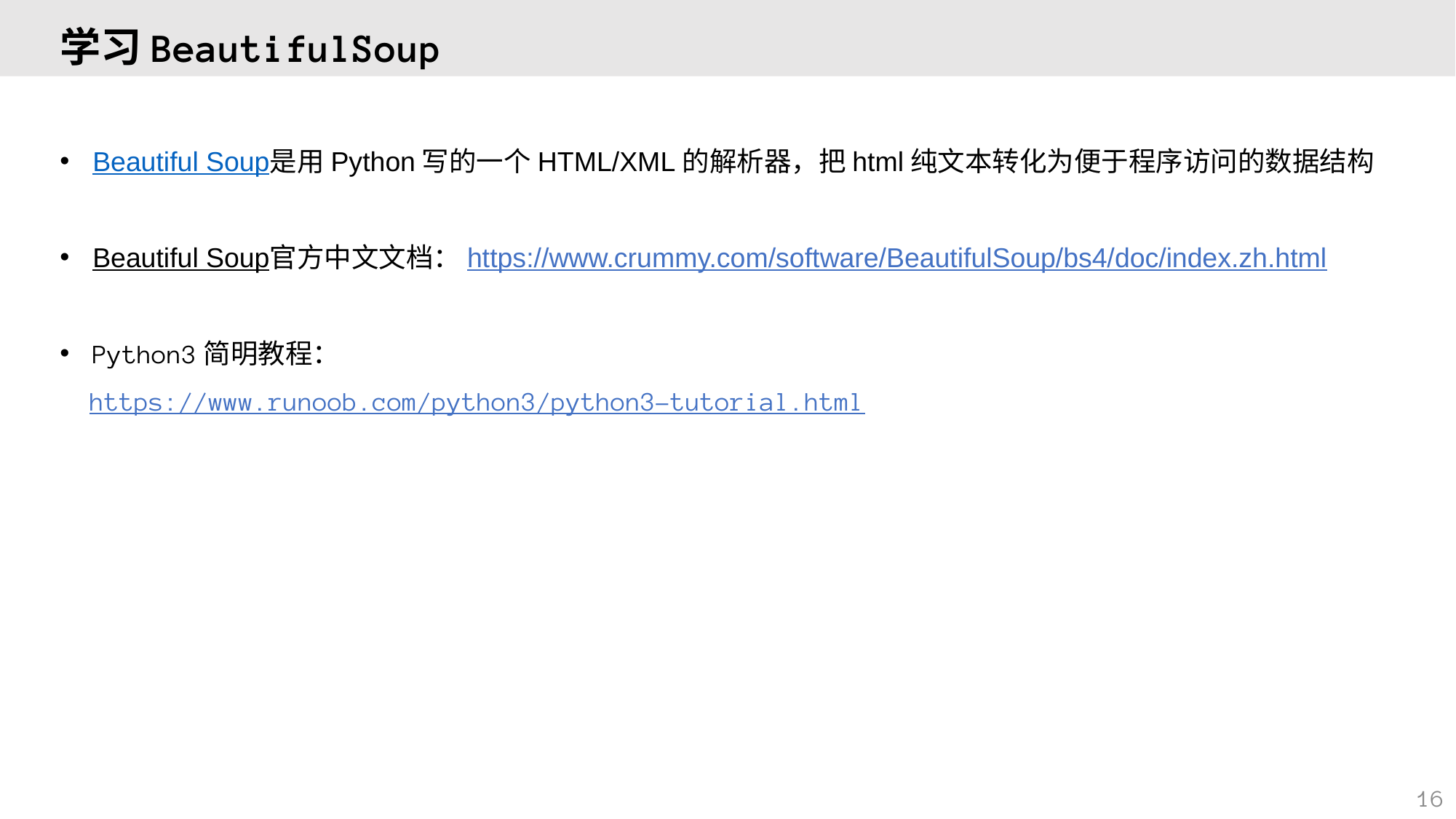

# 学习BeautifulSoup

Beautiful Soup是用Python写的一个HTML/XML的解析器，把html纯文本转化为便于程序访问的数据结构

Beautiful Soup官方中文文档：https://www.crummy.com/software/BeautifulSoup/bs4/doc/index.zh.html

Python3简明教程：
  https://www.runoob.com/python3/python3-tutorial.html

16